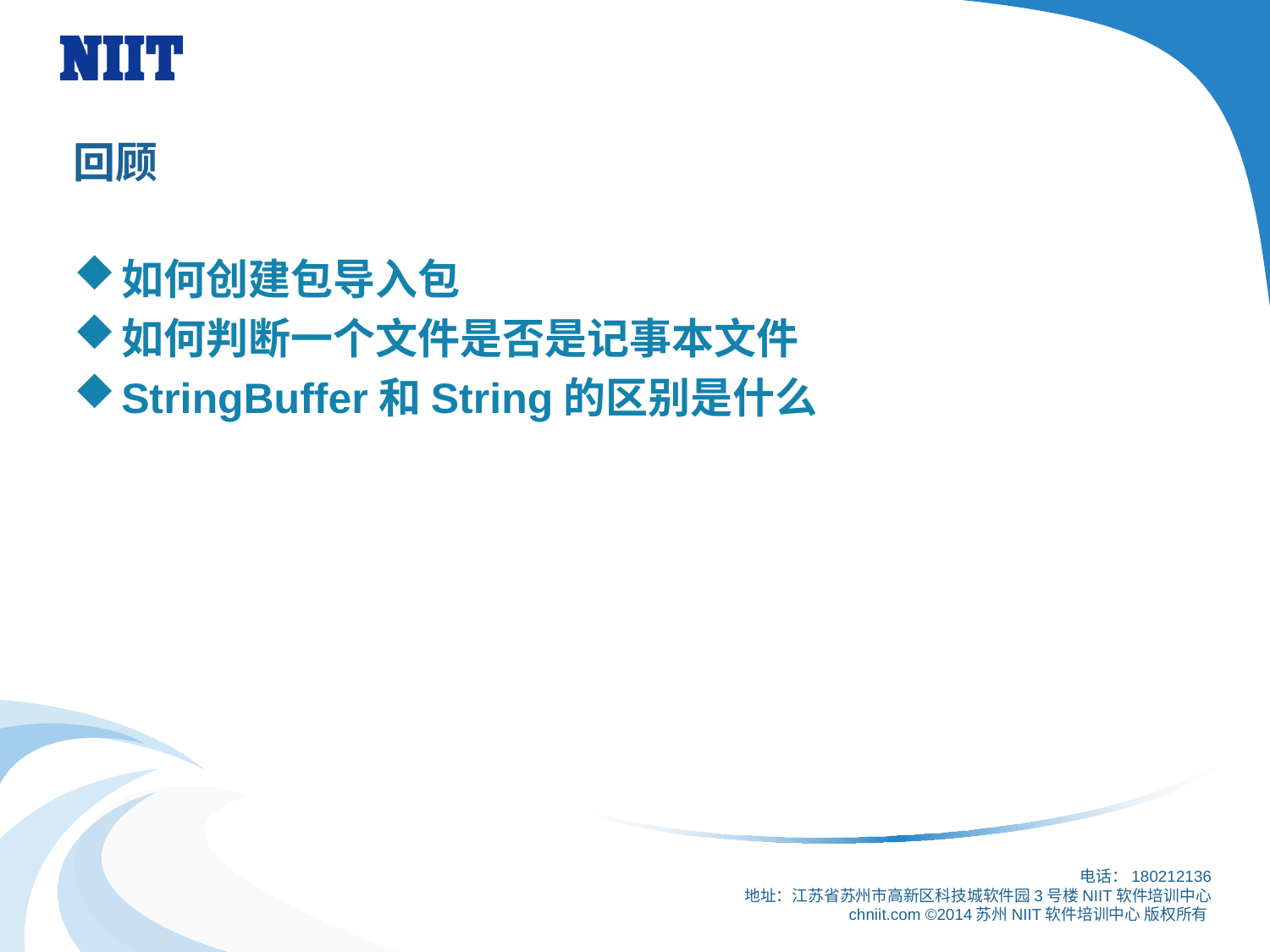

# 回顾
如何创建包导入包
如何判断一个文件是否是记事本文件
StringBuffer和String的区别是什么